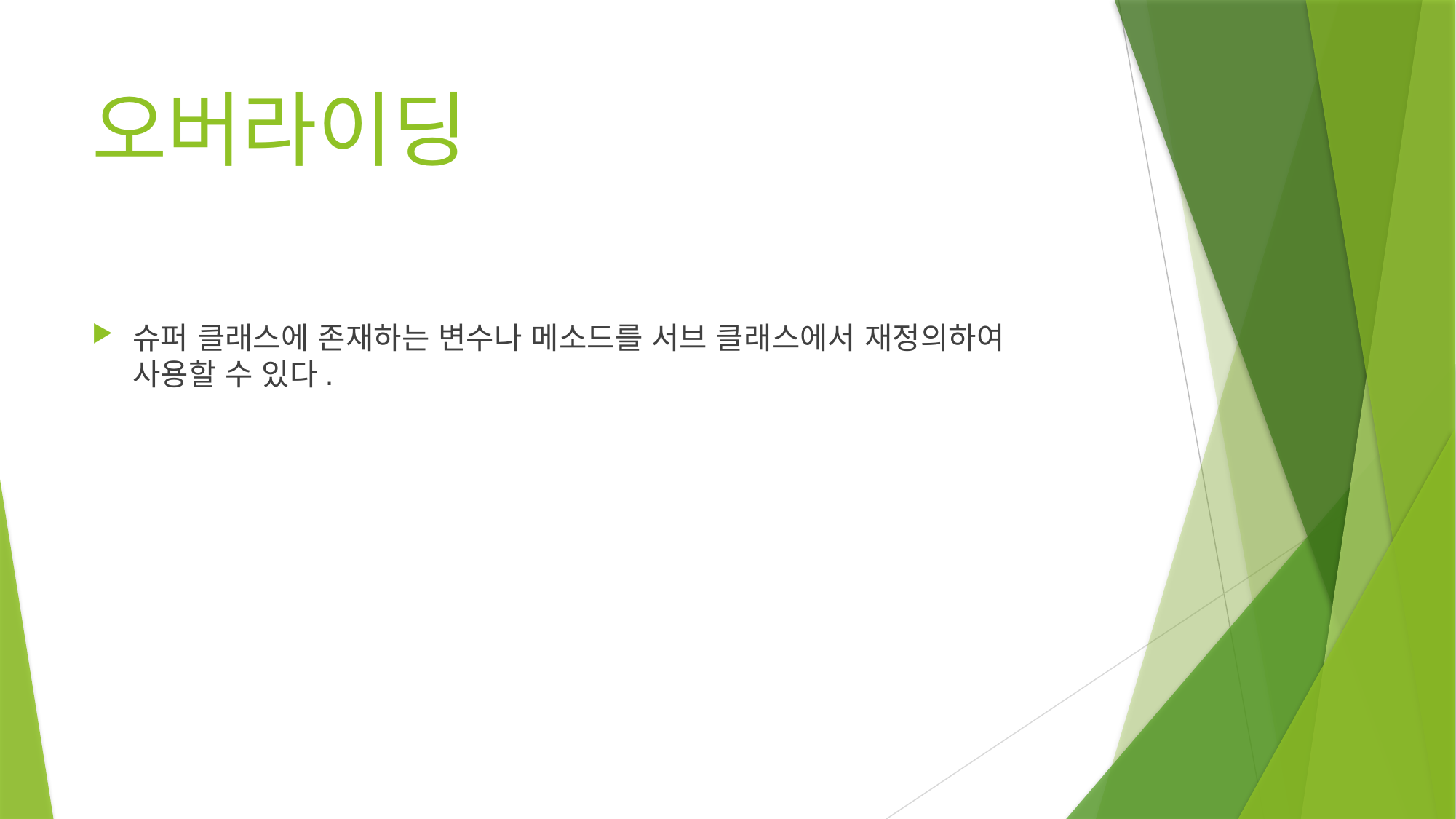

# 오버라이딩
슈퍼 클래스에 존재하는 변수나 메소드를 서브 클래스에서 재정의하여 사용할 수 있다.